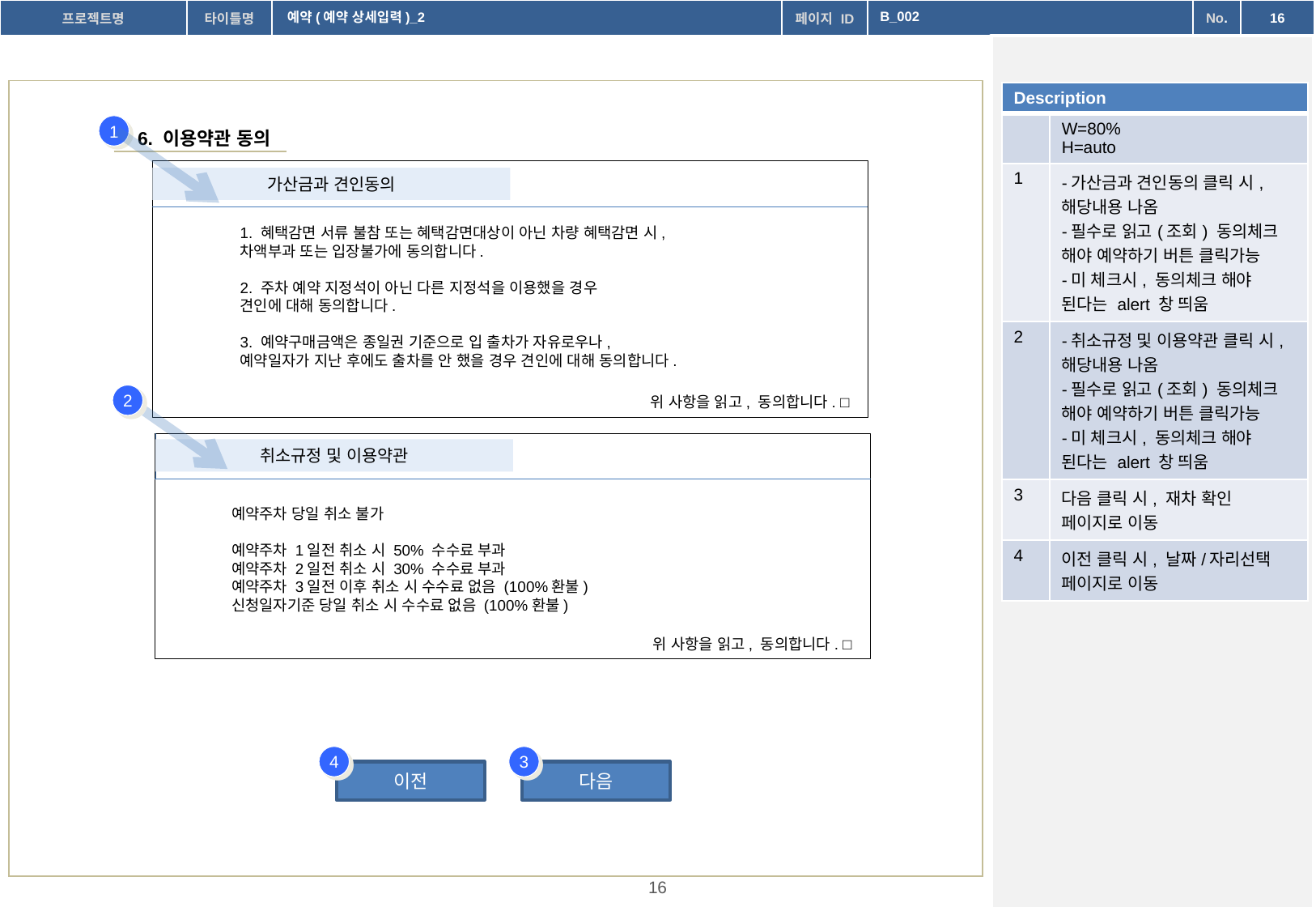

예약(예약 상세입력)_2

B_002

| Description |  |
| --- | --- |
|  | W=80% H=auto |
| 1 | -가산금과 견인동의 클릭 시, 해당내용 나옴 -필수로 읽고(조회) 동의체크 해야 예약하기 버튼 클릭가능 -미 체크시, 동의체크 해야 된다는 alert 창 띄움 |
| 2 | -취소규정 및 이용약관 클릭 시, 해당내용 나옴 -필수로 읽고(조회) 동의체크 해야 예약하기 버튼 클릭가능 -미 체크시, 동의체크 해야 된다는 alert 창 띄움 |
| 3 | 다음 클릭 시, 재차 확인 페이지로 이동 |
| 4 | 이전 클릭 시, 날짜/자리선택 페이지로 이동 |
1
6. 이용약관 동의

가산금과 견인동의
1. 혜택감면 서류 불참 또는 혜택감면대상이 아닌 차량 혜택감면 시,
차액부과 또는 입장불가에 동의합니다.

2. 주차 예약 지정석이 아닌 다른 지정석을 이용했을 경우
견인에 대해 동의합니다.

3. 예약구매금액은 종일권 기준으로 입 출차가 자유로우나,
예약일자가 지난 후에도 출차를 안 했을 경우 견인에 대해 동의합니다.
2
위 사항을 읽고, 동의합니다. □

취소규정 및 이용약관
예약주차 당일 취소 불가

예약주차 1일전 취소 시 50% 수수료 부과
예약주차 2일전 취소 시 30% 수수료 부과
예약주차 3일전 이후 취소 시 수수료 없음 (100%환불)
신청일자기준 당일 취소 시 수수료 없음 (100%환불)
위 사항을 읽고, 동의합니다. □
4
3
이전
다음